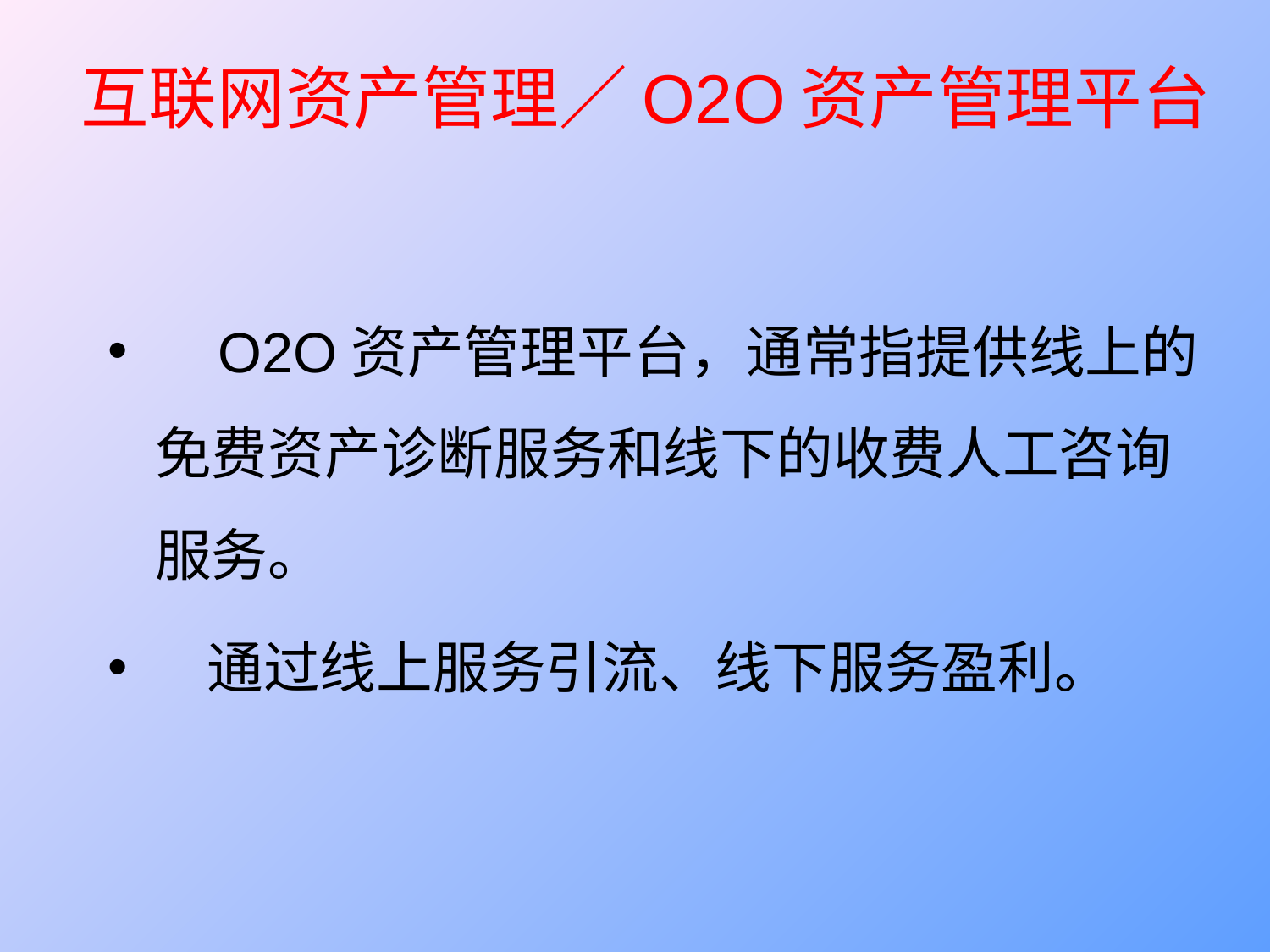

# 互联网资产管理／O2O资产管理平台
    O2O资产管理平台，通常指提供线上的免费资产诊断服务和线下的收费人工咨询服务。
   通过线上服务引流、线下服务盈利。